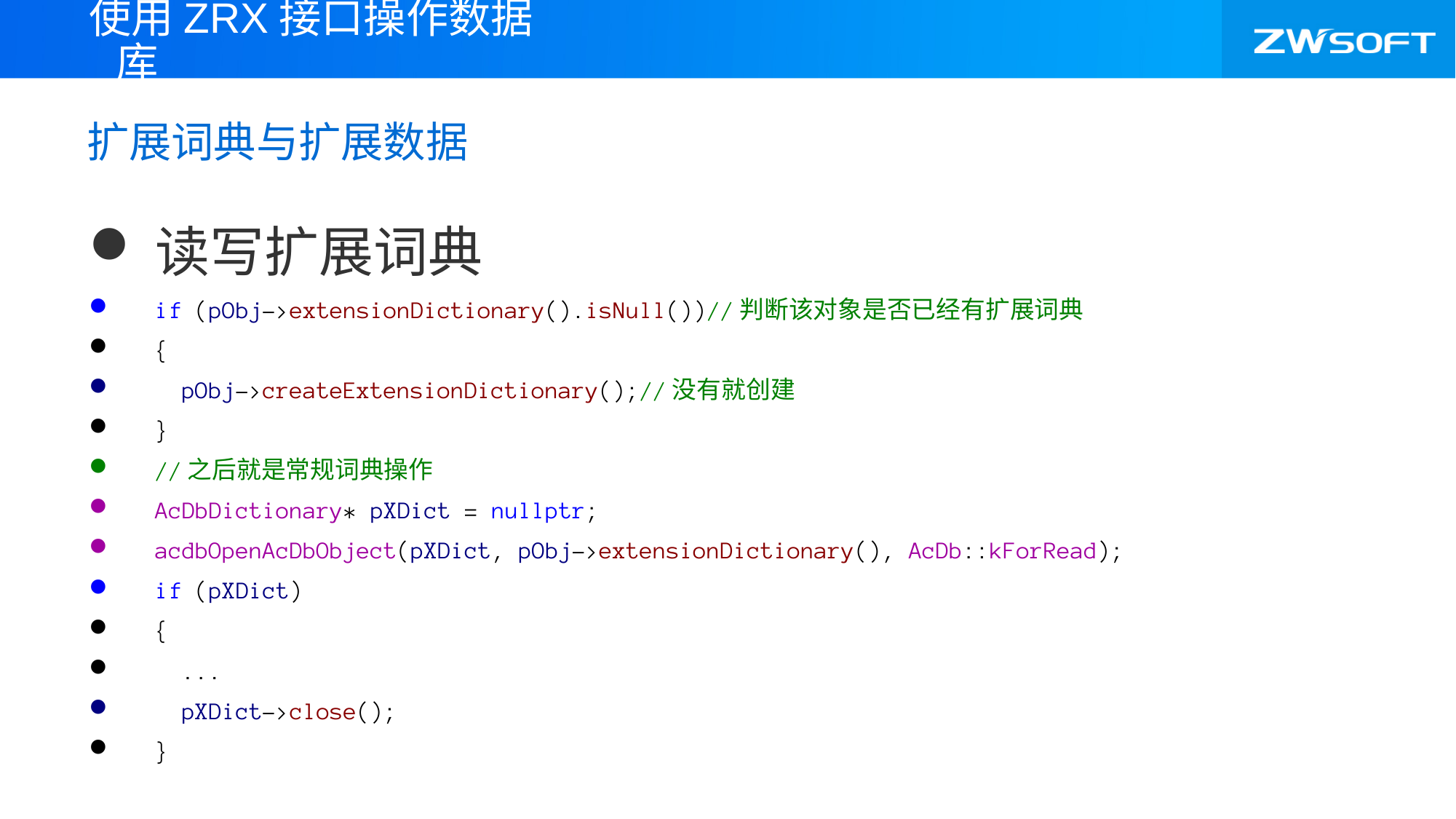

使用ZRX接口操作数据库
# 扩展词典与扩展数据
读写扩展词典
if (pObj->extensionDictionary().isNull())//判断该对象是否已经有扩展词典
{
  pObj->createExtensionDictionary();//没有就创建
}
//之后就是常规词典操作
AcDbDictionary* pXDict = nullptr;
acdbOpenAcDbObject(pXDict, pObj->extensionDictionary(), AcDb::kForRead);
if (pXDict)
{
  ...
  pXDict->close();
}